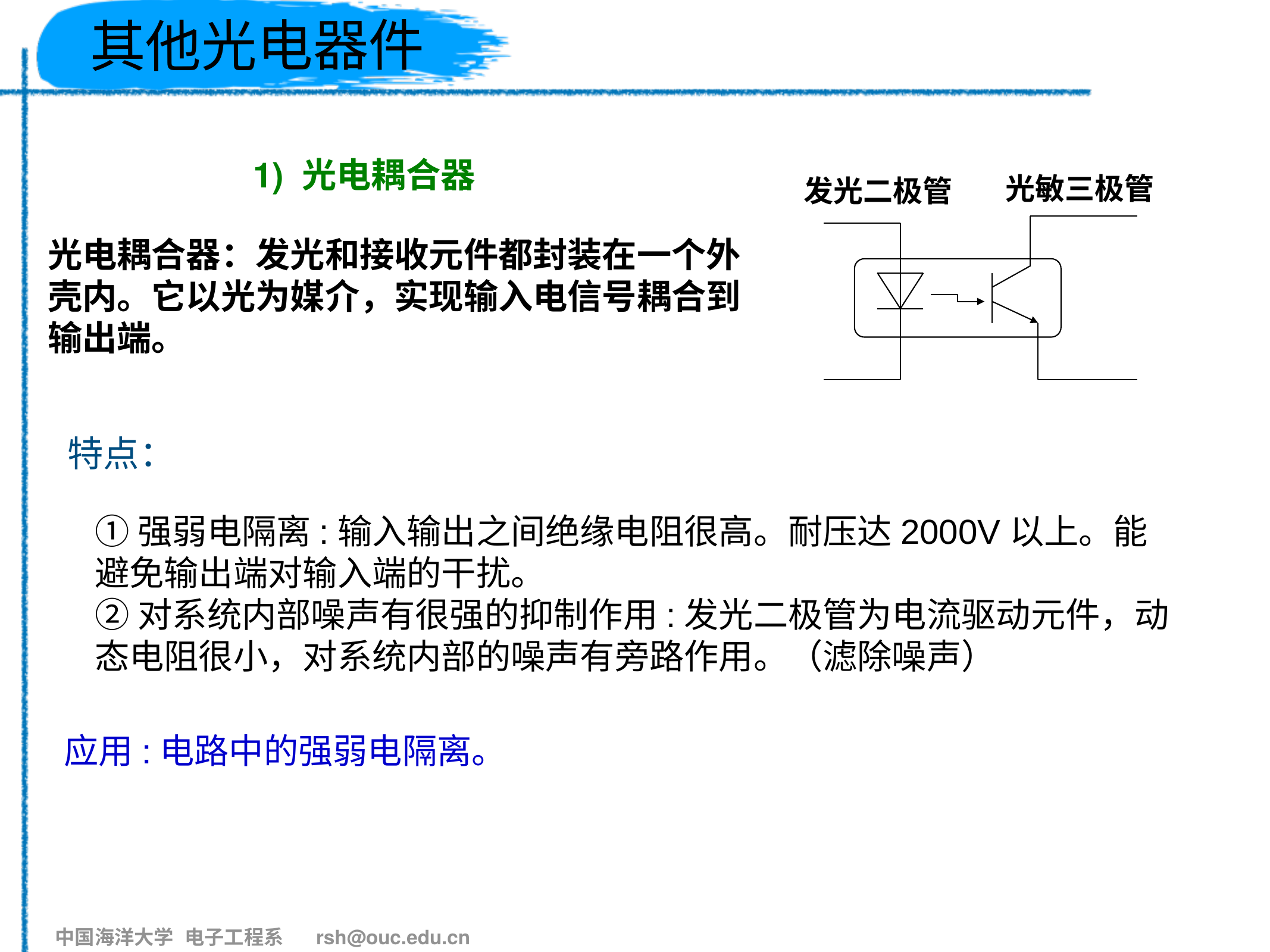

# 其他光电器件
1) 光电耦合器
光敏三极管
发光二极管

光电耦合器：发光和接收元件都封装在一个外壳内。它以光为媒介，实现输入电信号耦合到输出端。

特点：
①强弱电隔离:输入输出之间绝缘电阻很高。耐压达2000V以上。能避免输出端对输入端的干扰。
②对系统内部噪声有很强的抑制作用:发光二极管为电流驱动元件，动态电阻很小，对系统内部的噪声有旁路作用。（滤除噪声）
应用:电路中的强弱电隔离。